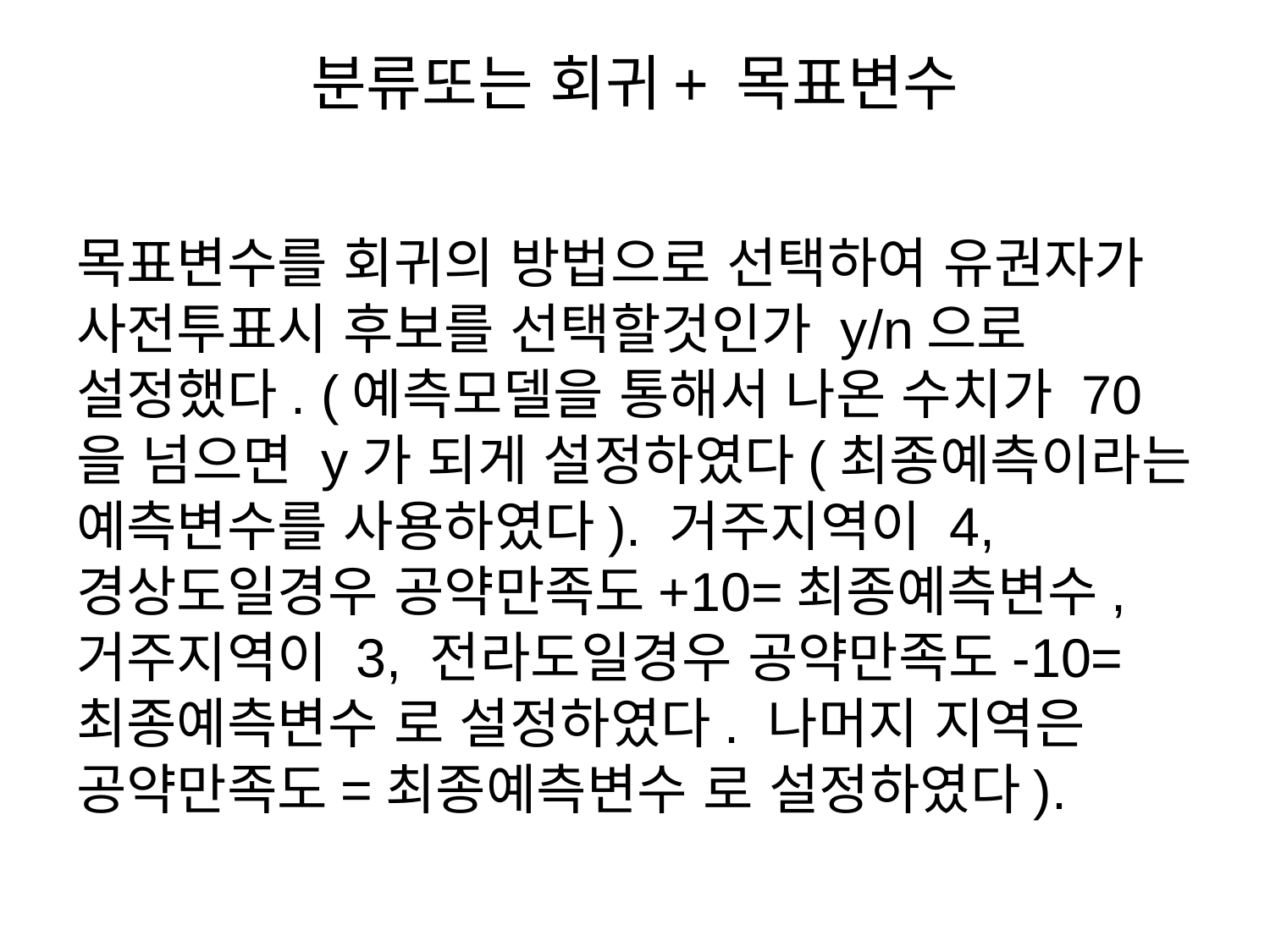

# 분류또는 회귀+ 목표변수
목표변수를 회귀의 방법으로 선택하여 유권자가 사전투표시 후보를 선택할것인가 y/n으로 설정했다. (예측모델을 통해서 나온 수치가 70을 넘으면 y가 되게 설정하였다(최종예측이라는 예측변수를 사용하였다). 거주지역이 4, 경상도일경우 공약만족도+10=최종예측변수, 거주지역이 3, 전라도일경우 공약만족도-10=최종예측변수 로 설정하였다. 나머지 지역은 공약만족도=최종예측변수 로 설정하였다).